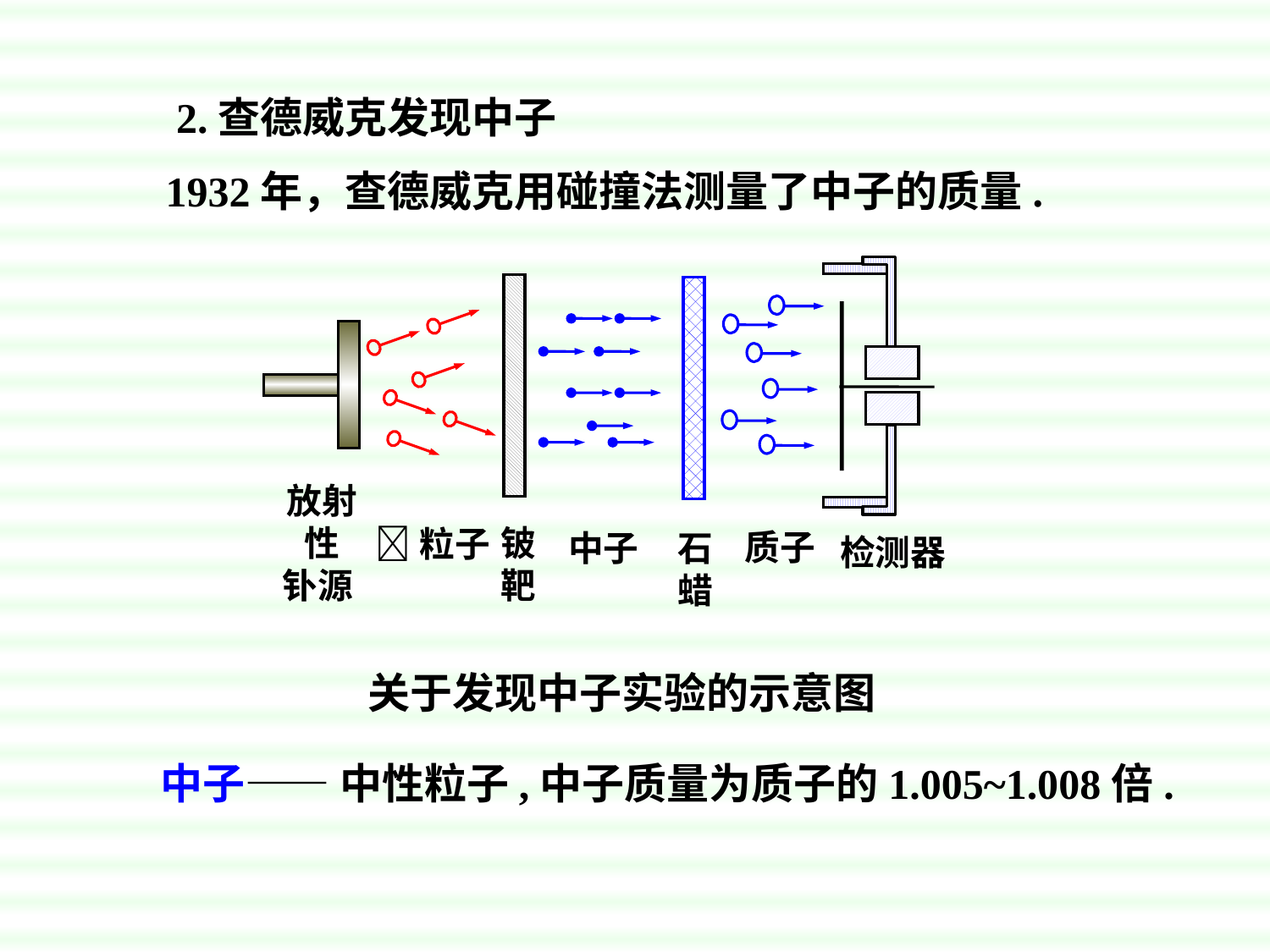

2.查德威克发现中子
1932年，查德威克用碰撞法测量了中子的质量.

放射
性
钋源
铍
靶
α粒子
质子
中子
石
蜡
检测器
关于发现中子实验的示意图
中子—— 中性粒子,中子质量为质子的1.005~1.008倍.